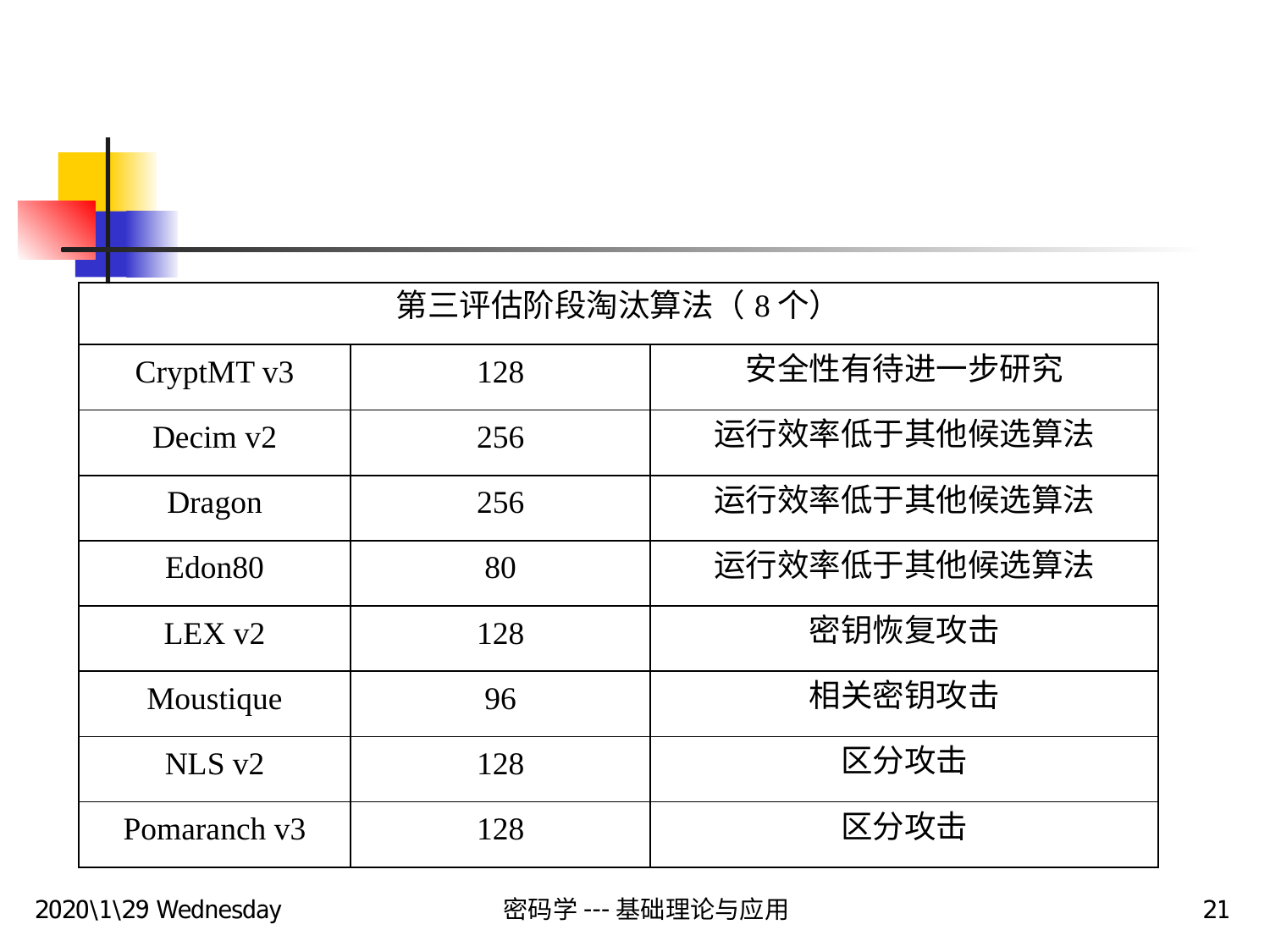

| 第三评估阶段淘汰算法（8个） |  |  |
| --- | --- | --- |
| CryptMT v3 | 128 | 安全性有待进一步研究 |
| Decim v2 | 256 | 运行效率低于其他候选算法 |
| Dragon | 256 | 运行效率低于其他候选算法 |
| Edon80 | 80 | 运行效率低于其他候选算法 |
| LEX v2 | 128 | 密钥恢复攻击 |
| Moustique | 96 | 相关密钥攻击 |
| NLS v2 | 128 | 区分攻击 |
| Pomaranch v3 | 128 | 区分攻击 |
2020\1\29 Wednesday
密码学---基础理论与应用
21